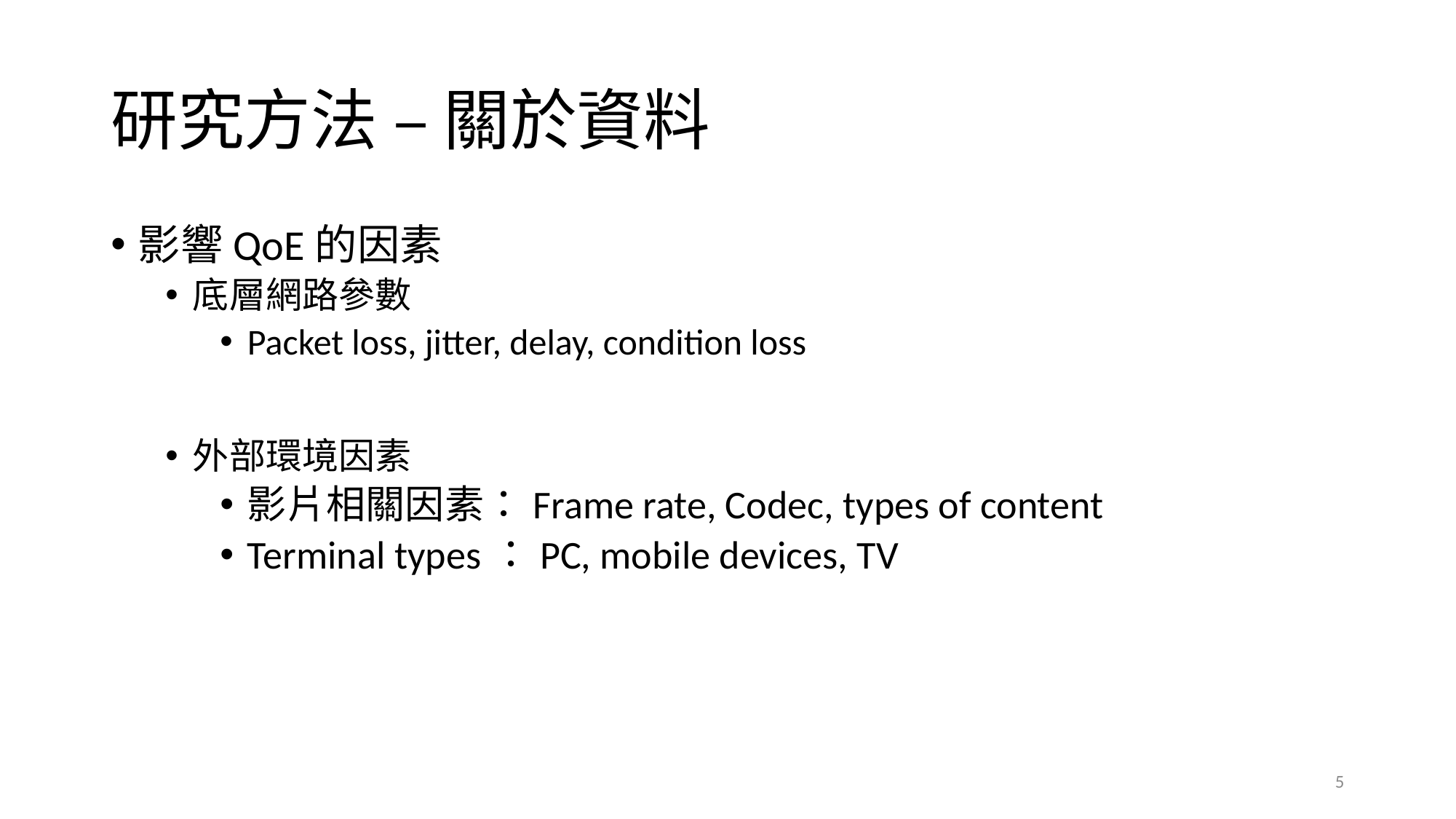

# 研究方法 – 關於資料
影響QoE的因素
底層網路參數
Packet loss, jitter, delay, condition loss

外部環境因素
影片相關因素：Frame rate, Codec, types of content
Terminal types：PC, mobile devices, TV
5